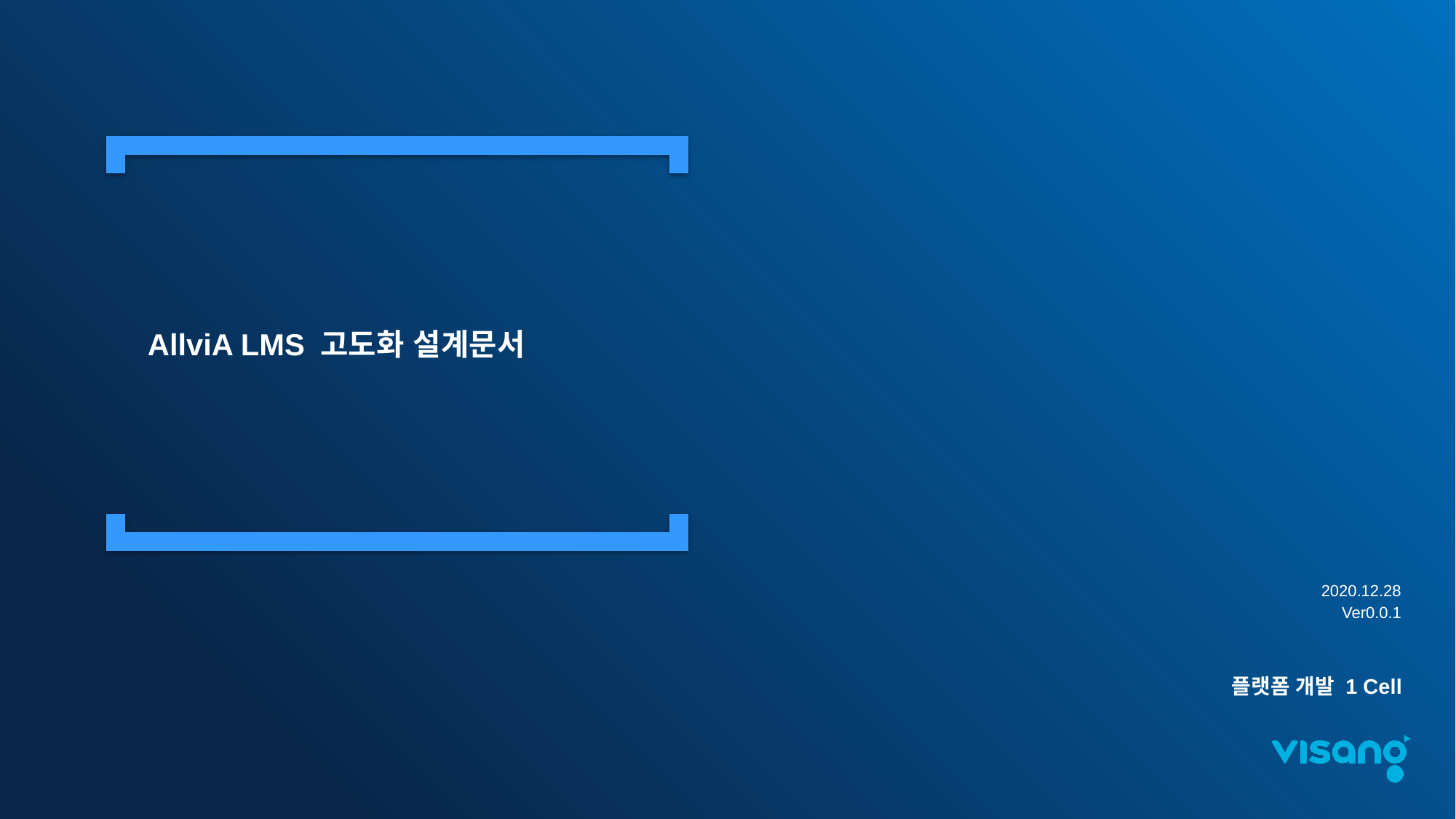

AllviA LMS 고도화 설계문서
2020.12.28
Ver0.0.1
플랫폼 개발 1 Cell